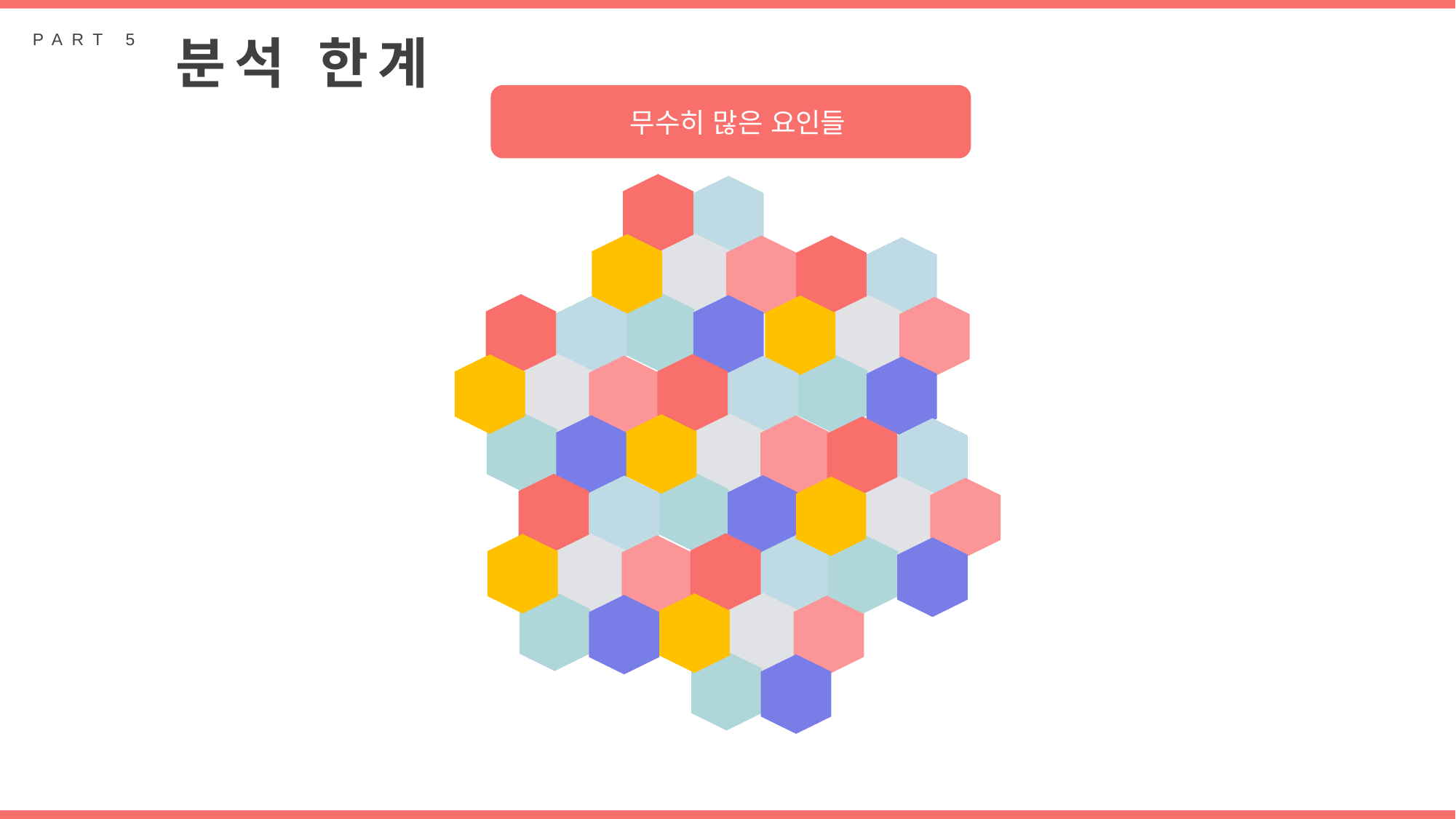

PART 5
분석 한계
 무수히 많은 요인들